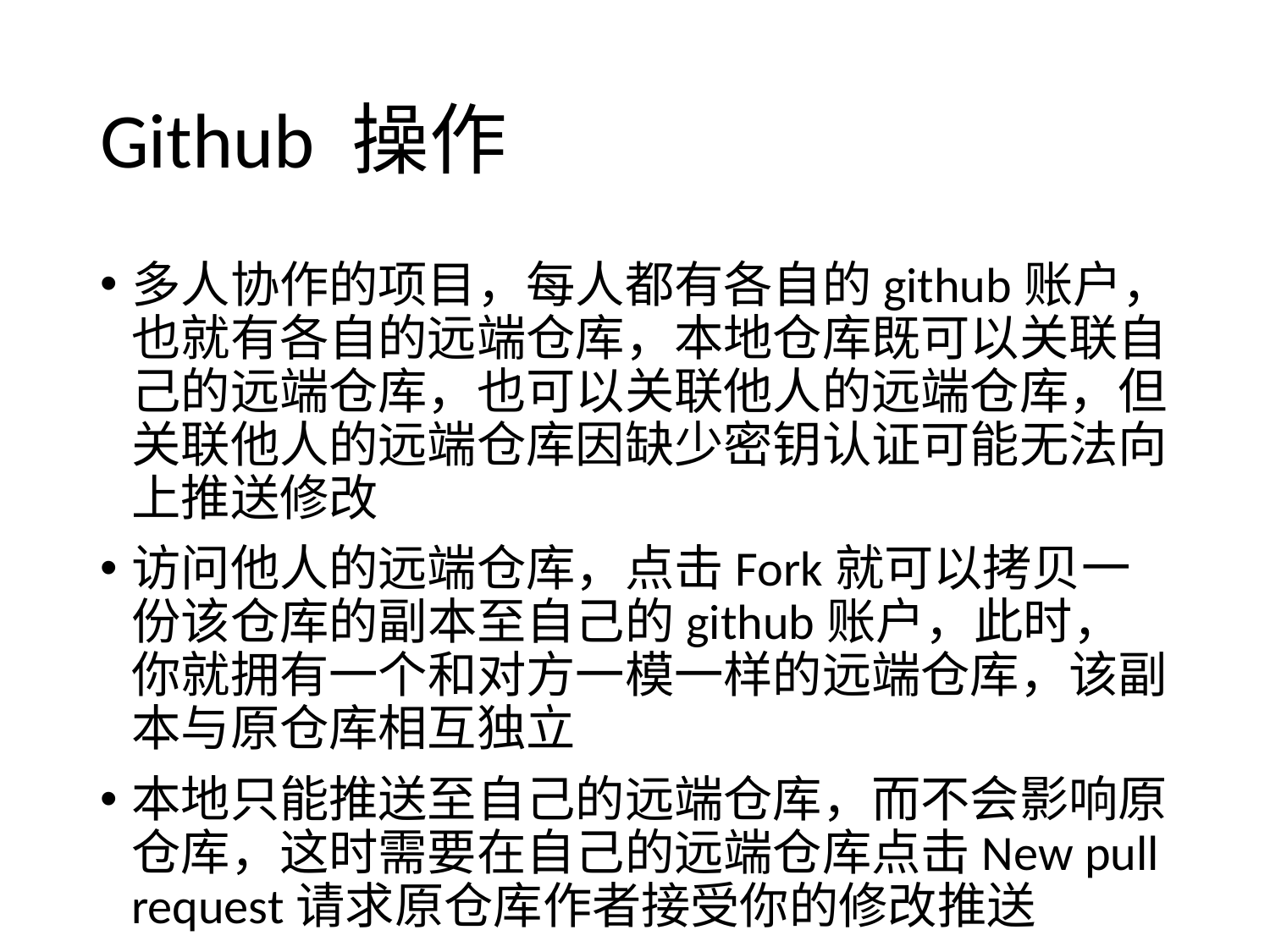

# Github 操作
多人协作的项目，每人都有各自的github账户，也就有各自的远端仓库，本地仓库既可以关联自己的远端仓库，也可以关联他人的远端仓库，但关联他人的远端仓库因缺少密钥认证可能无法向上推送修改
访问他人的远端仓库，点击Fork就可以拷贝一份该仓库的副本至自己的github账户，此时，你就拥有一个和对方一模一样的远端仓库，该副本与原仓库相互独立
本地只能推送至自己的远端仓库，而不会影响原仓库，这时需要在自己的远端仓库点击New pull request请求原仓库作者接受你的修改推送